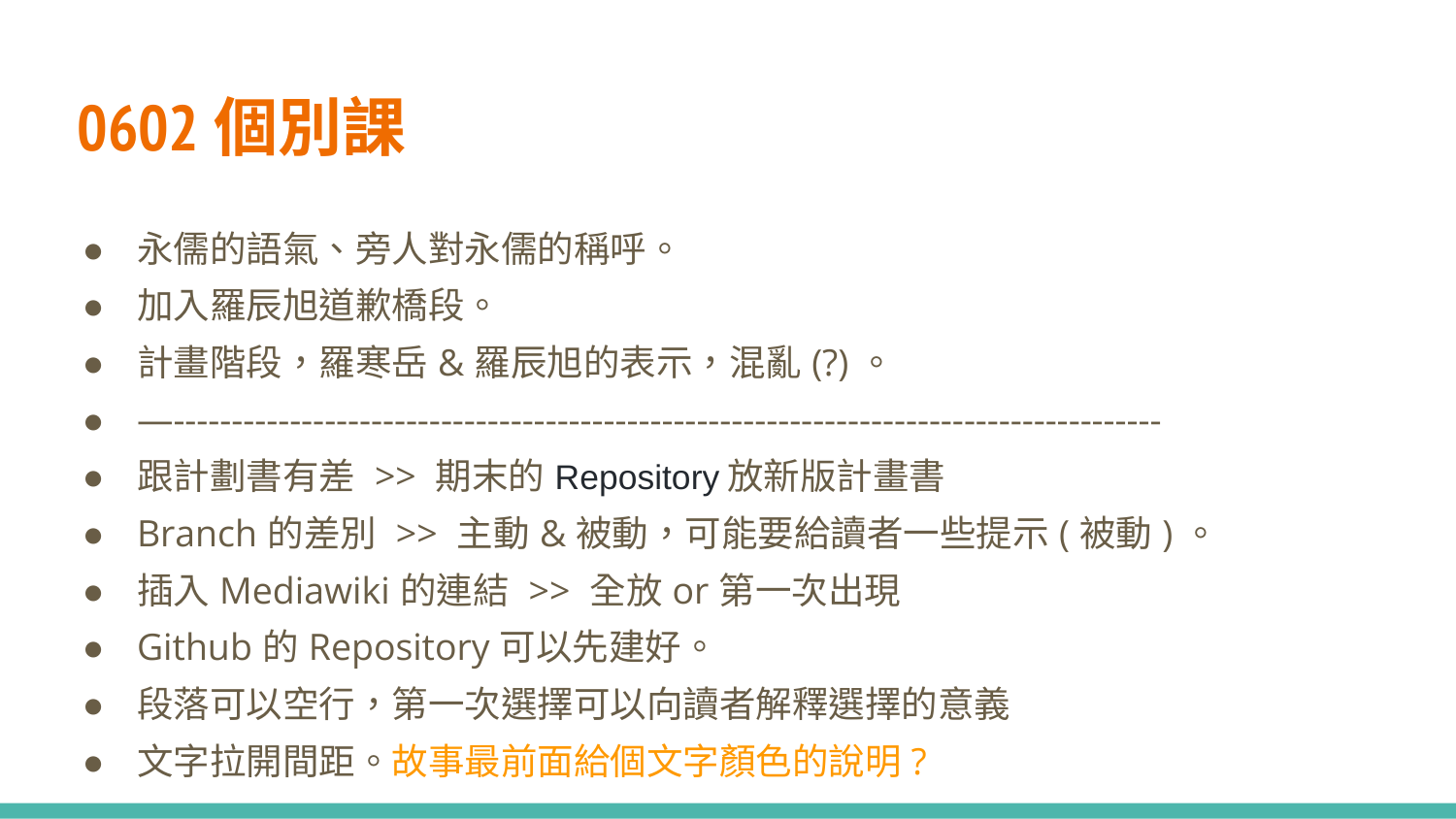

# 0602個別課
永儒的語氣、旁人對永儒的稱呼。
加入羅辰旭道歉橋段。
計畫階段，羅寒岳&羅辰旭的表示，混亂(?)。
—-------------------------------------------------------------------------------------
跟計劃書有差 >> 期末的Repository放新版計畫書
Branch的差別 >> 主動&被動，可能要給讀者一些提示(被動)。
插入Mediawiki的連結 >> 全放or第一次出現
Github的Repository可以先建好。
段落可以空行，第一次選擇可以向讀者解釋選擇的意義
文字拉開間距。故事最前面給個文字顏色的說明?